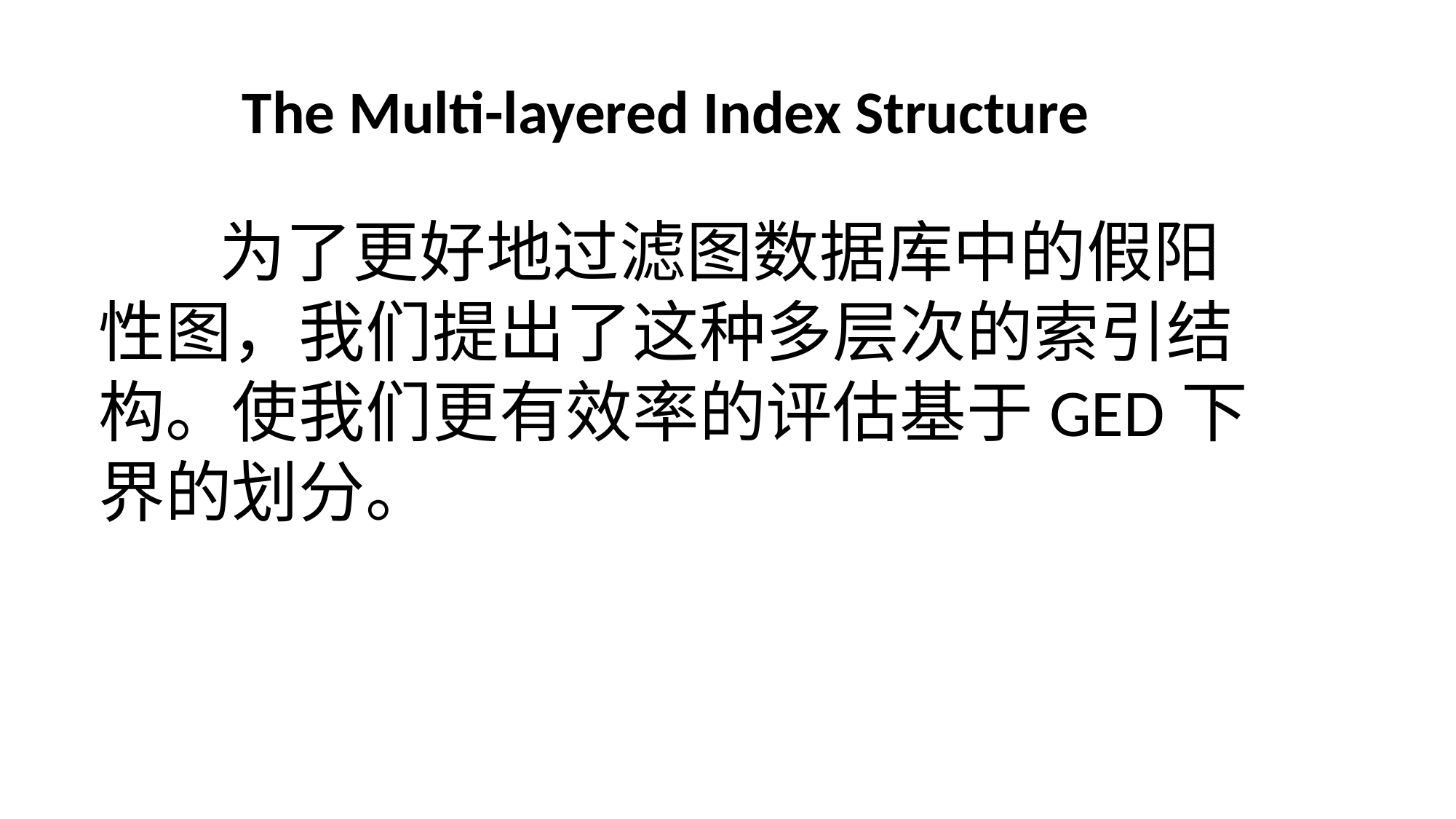

The Multi-layered Index Structure
       为了更好地过滤图数据库中的假阳性图，我们提出了这种多层次的索引结构。使我们更有效率的评估基于GED下界的划分。